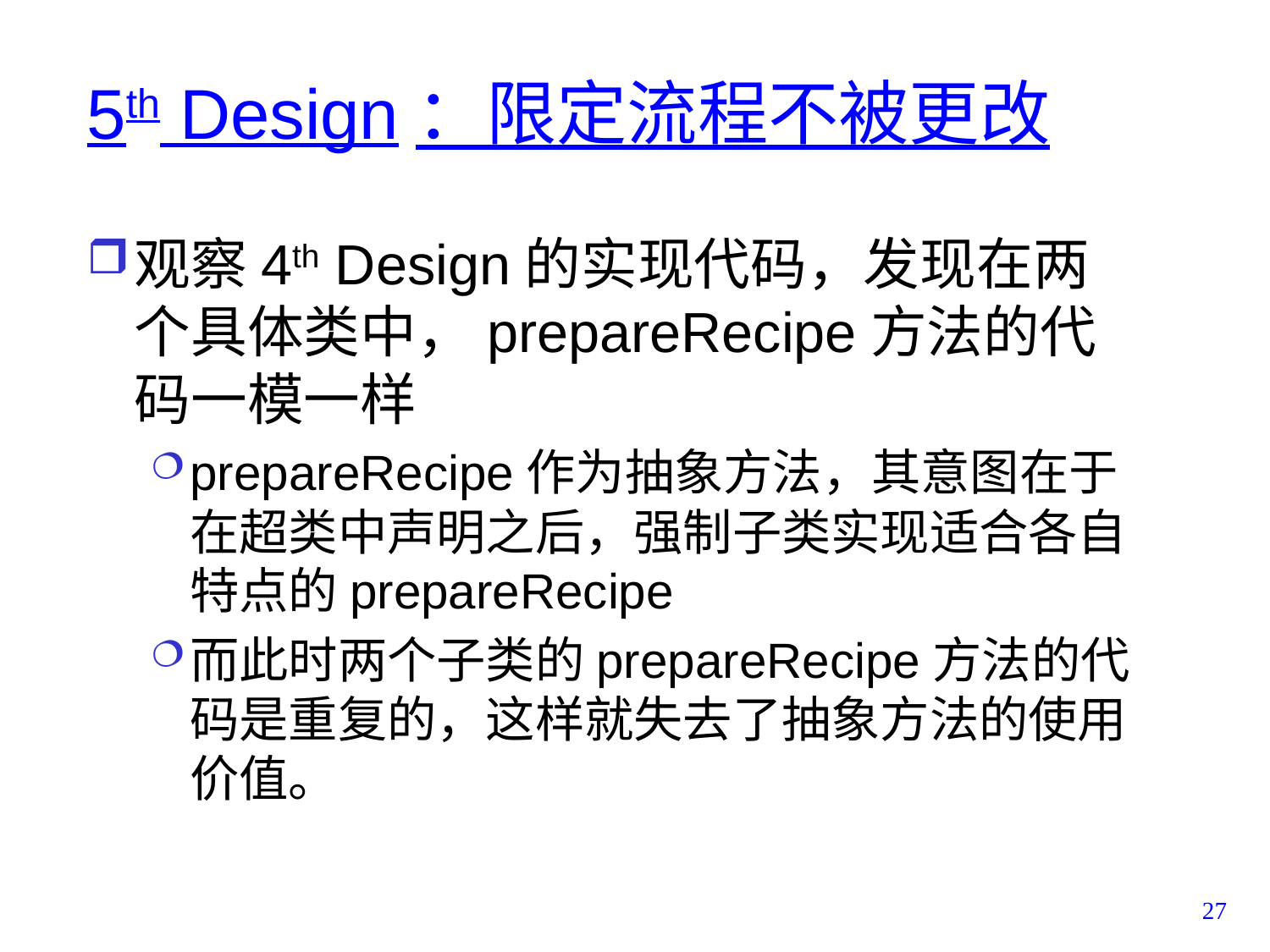

# 5th Design：限定流程不被更改
观察4th Design的实现代码，发现在两个具体类中，prepareRecipe方法的代码一模一样
prepareRecipe作为抽象方法，其意图在于在超类中声明之后，强制子类实现适合各自特点的prepareRecipe
而此时两个子类的prepareRecipe方法的代码是重复的，这样就失去了抽象方法的使用价值。
27